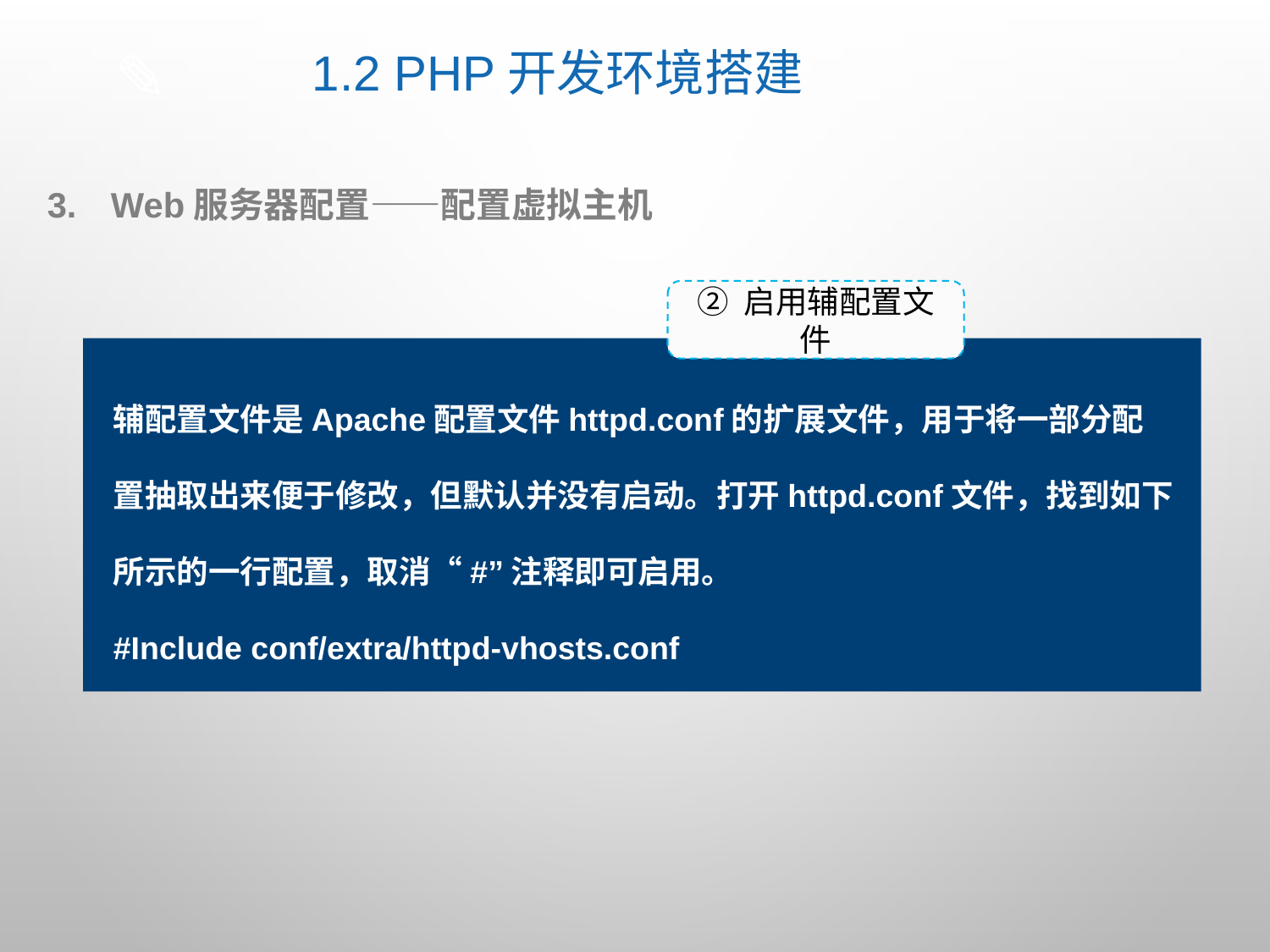

# 1.2 PHP开发环境搭建
Web服务器配置——配置虚拟主机
② 启用辅配置文件

辅配置文件是Apache配置文件httpd.conf的扩展文件，用于将一部分配置抽取出来便于修改，但默认并没有启动。打开httpd.conf文件，找到如下所示的一行配置，取消“#”注释即可启用。
#Include conf/extra/httpd-vhosts.conf